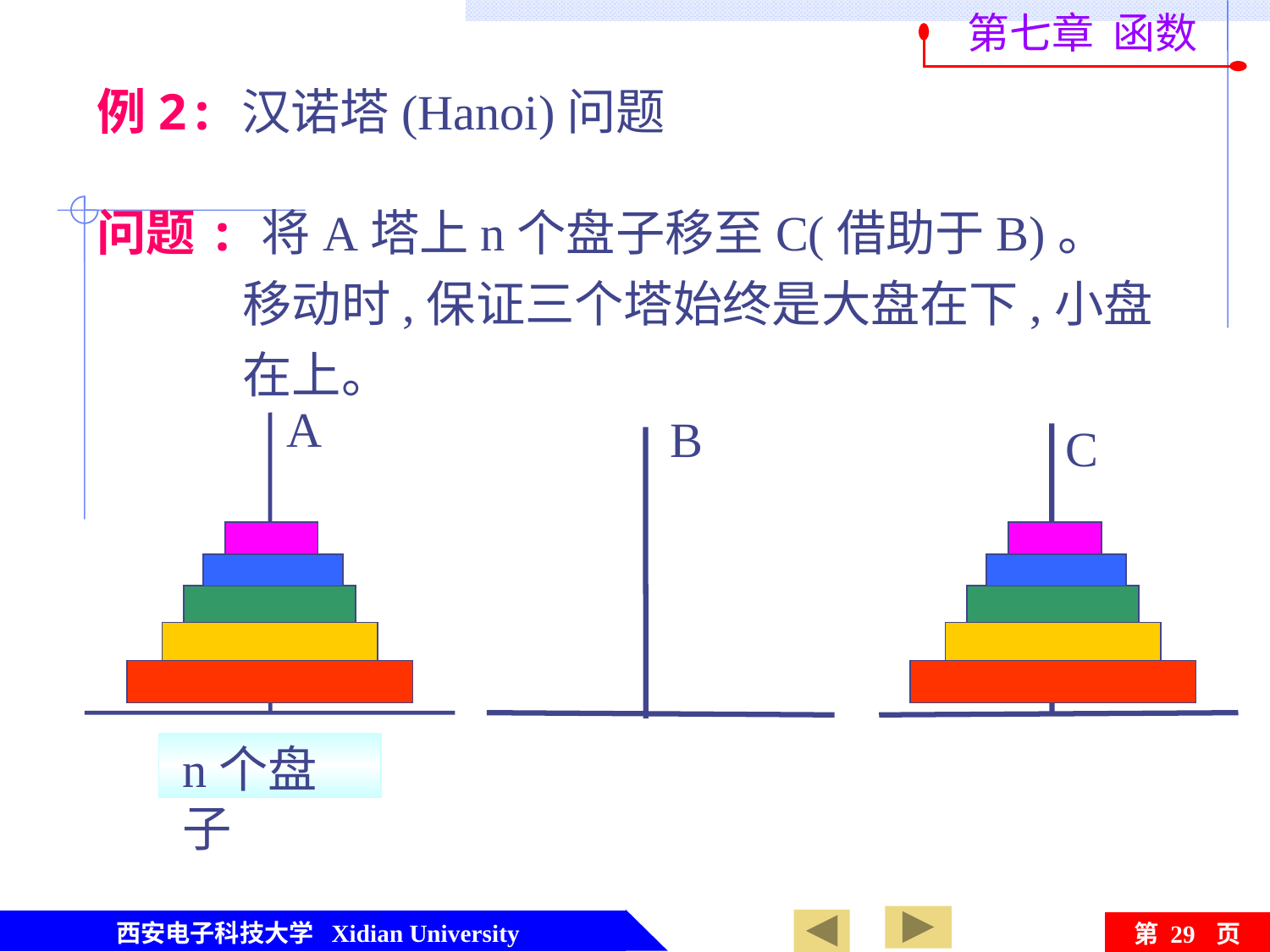

第七章  函数

例2: 汉诺塔(Hanoi)问题
问题: 将A塔上n个盘子移至C(借助于B)。 移动时,保证三个塔始终是大盘在下,小盘在上。
A
B

C

n个盘子